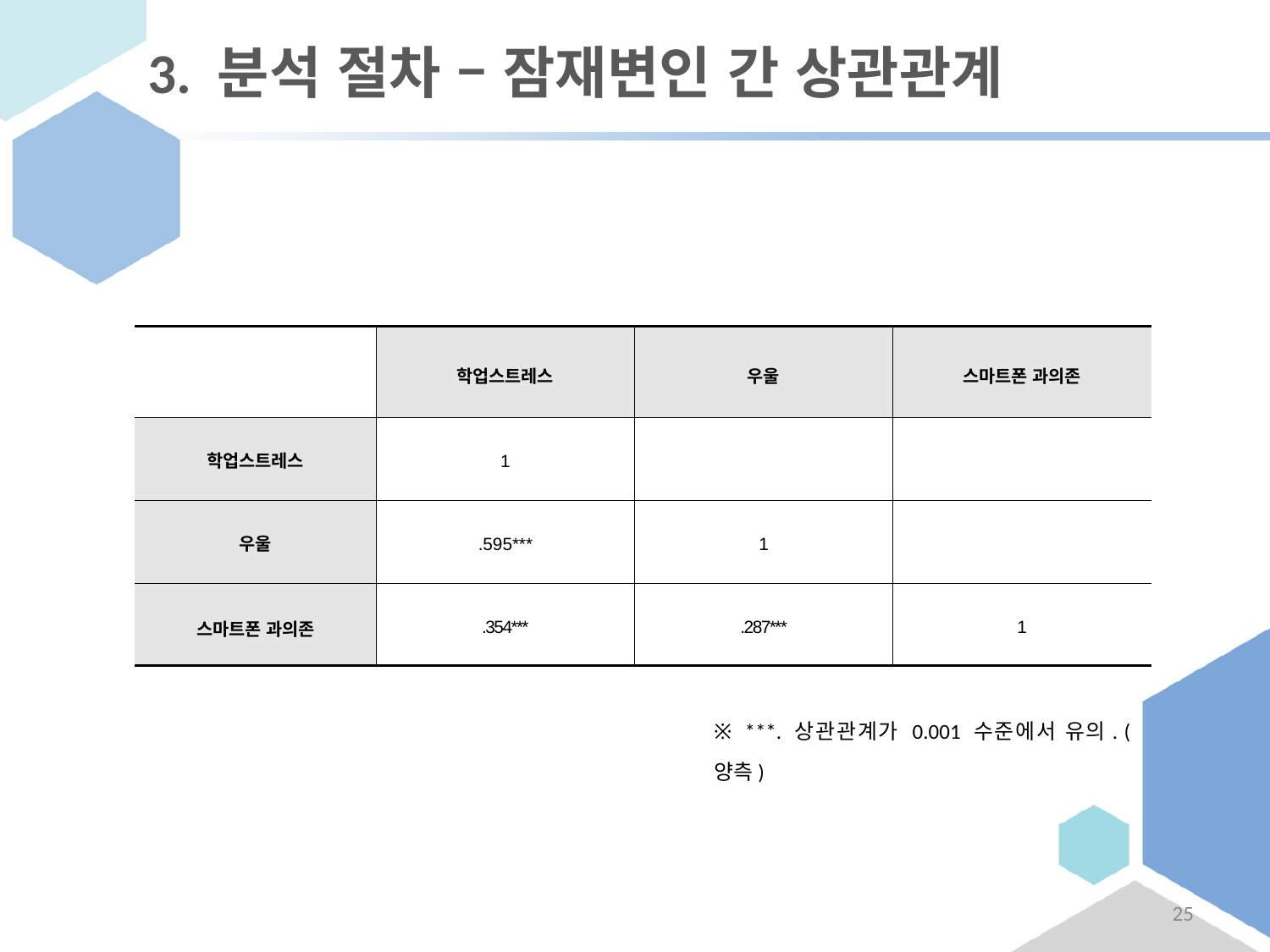

# 3. 분석 절차 – 잠재변인 간 상관관계
|  | 학업스트레스 | 우울 | 스마트폰 과의존 |
| --- | --- | --- | --- |
| 학업스트레스 | 1 |  |  |
| 우울 | .595\*\*\* | 1 |  |
| 스마트폰 과의존 | .354\*\*\* | .287\*\*\* | 1 |
※  ***. 상관관계가 0.001 수준에서 유의. (양측)

25